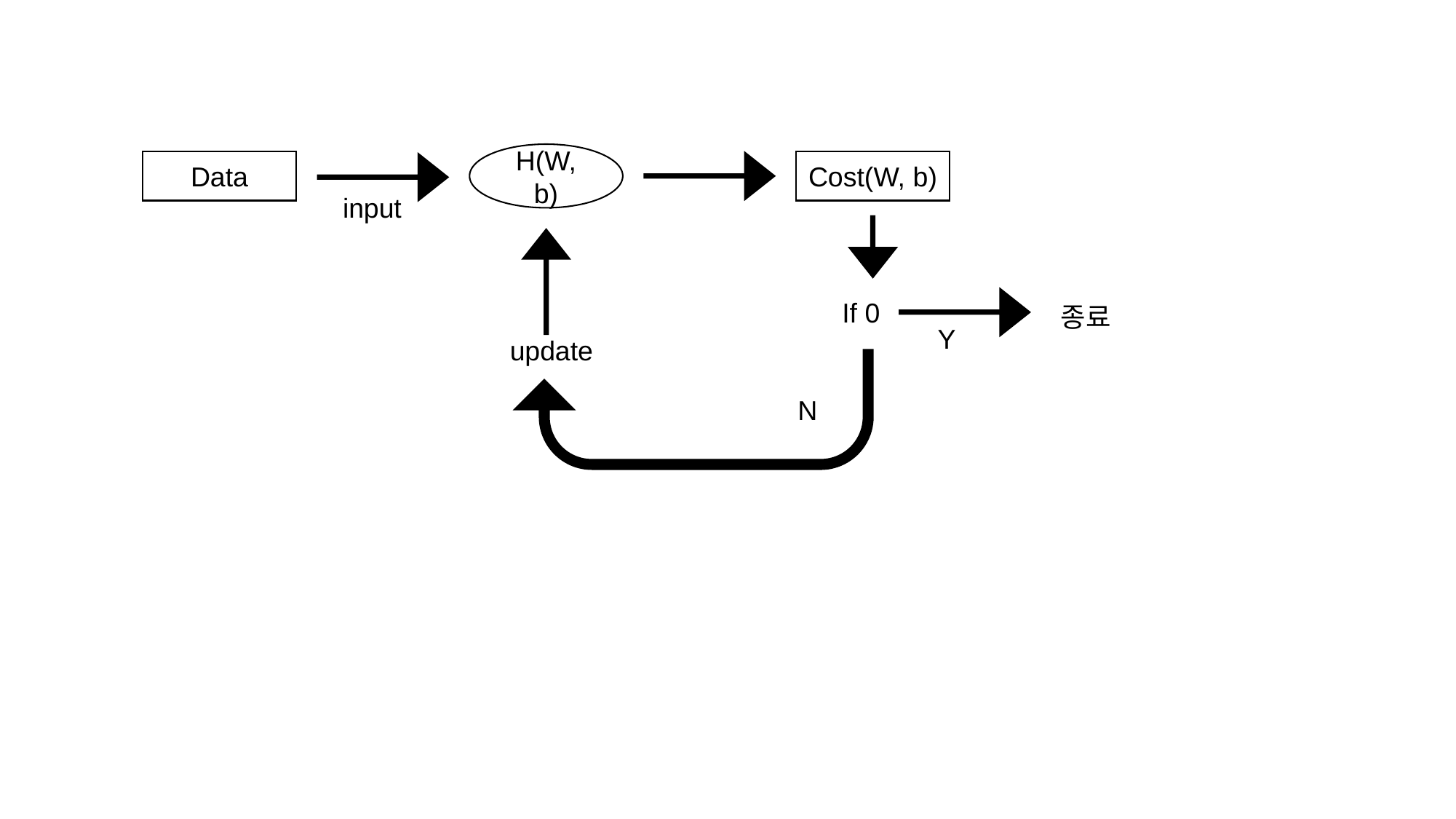

H(W, b)
Data
Cost(W, b)
input

If 0
종료
Y
update

N